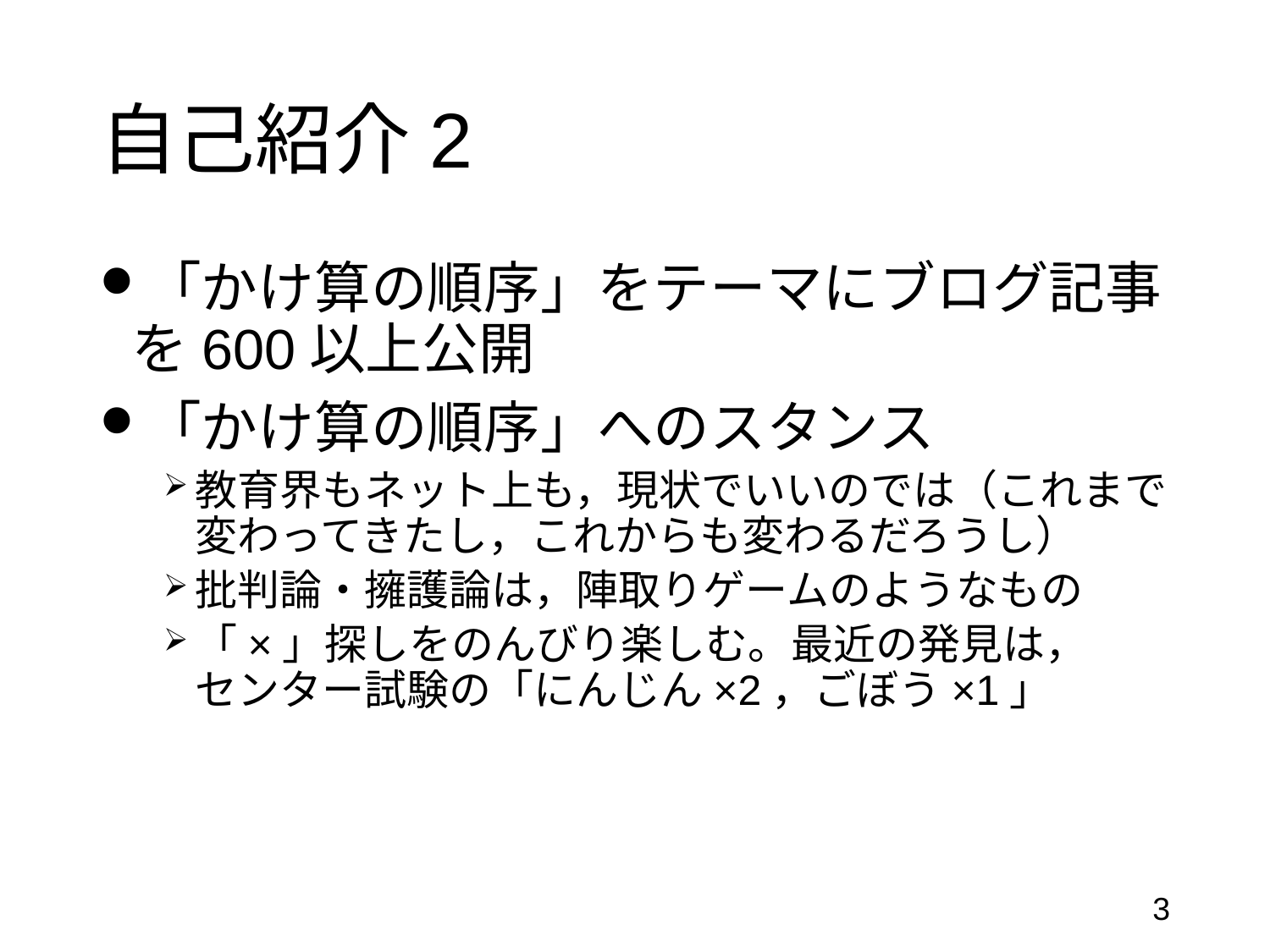

# 自己紹介2
「かけ算の順序」をテーマにブログ記事を600以上公開
「かけ算の順序」へのスタンス
教育界もネット上も，現状でいいのでは（これまで変わってきたし，これからも変わるだろうし）
批判論・擁護論は，陣取りゲームのようなもの
「×」探しをのんびり楽しむ。最近の発見は，
センター試験の「にんじん×2，ごぼう×1」
3